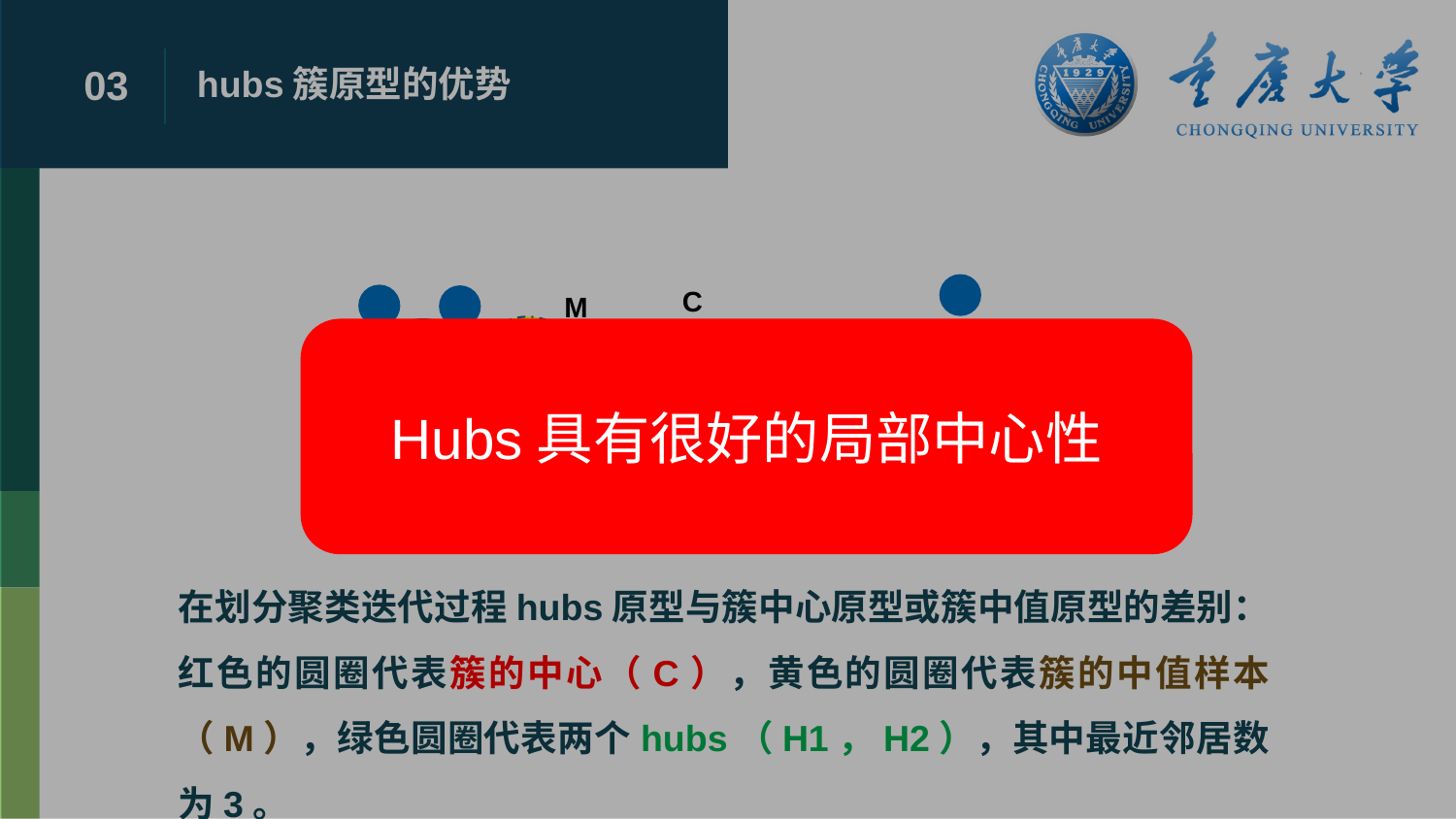

# hubs簇原型的优势
03

C

M

Hubs具有很好的局部中心性

H1
H2
图3 hubs作为簇原型的示例图

在划分聚类迭代过程hubs原型与簇中心原型或簇中值原型的差别：红色的圆圈代表簇的中心（C），黄色的圆圈代表簇的中值样本（M），绿色圆圈代表两个hubs（H1，H2），其中最近邻居数为3。